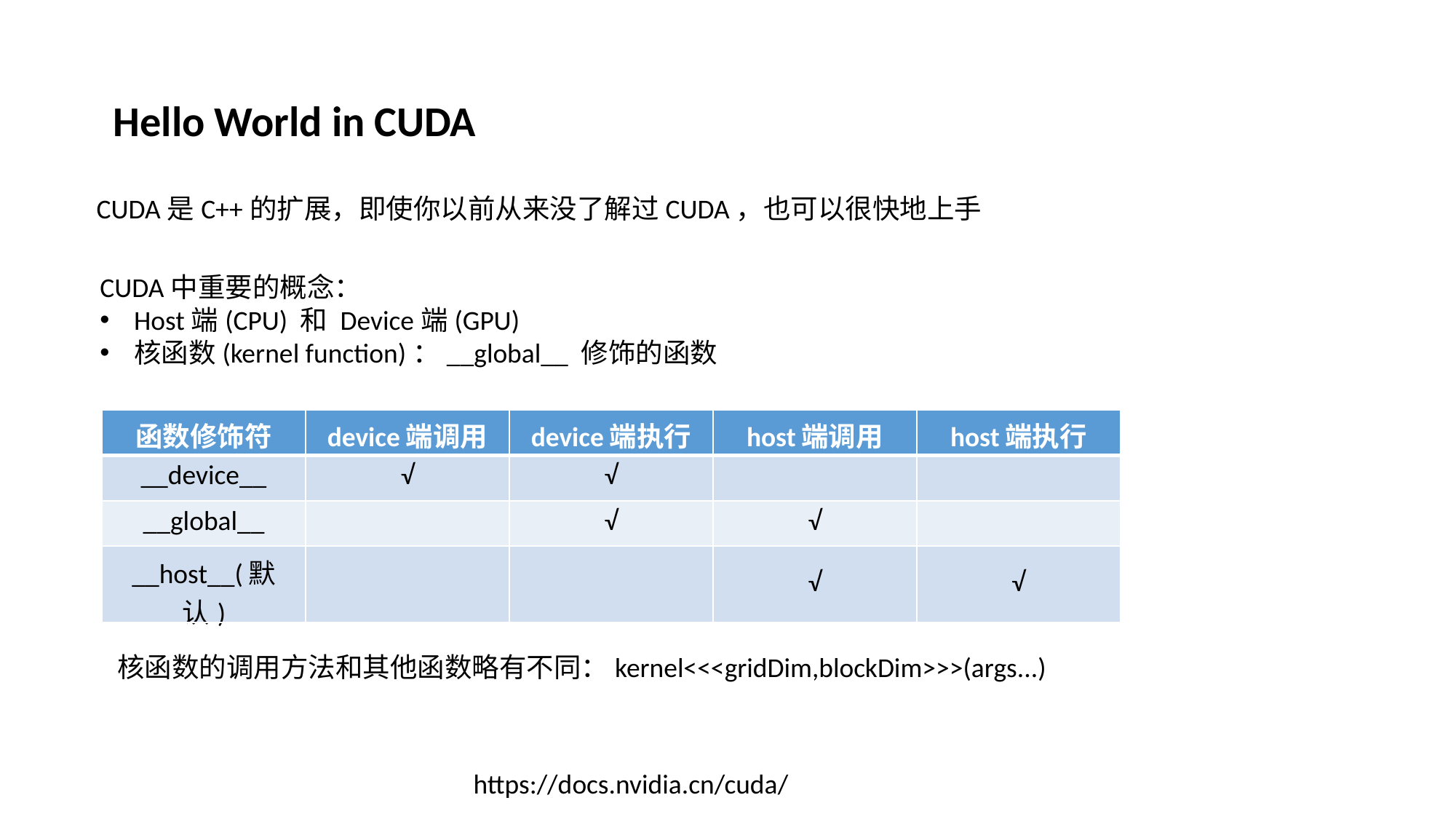

Hello World in CUDA
CUDA是C++的扩展，即使你以前从来没了解过CUDA，也可以很快地上手
CUDA中重要的概念：
Host端(CPU) 和 Device端(GPU)
核函数(kernel function)：__global__ 修饰的函数
| 函数修饰符 | device端调用 | device端执行 | host端调用 | host端执行 |
| --- | --- | --- | --- | --- |
| \_\_device\_\_ | √ | √ |  |  |
| \_\_global\_\_ |  | √ | √ |  |
| \_\_host\_\_(默认) |  |  | √ | √ |
核函数的调用方法和其他函数略有不同：kernel<<<gridDim,blockDim>>>(args...)
https://docs.nvidia.cn/cuda/